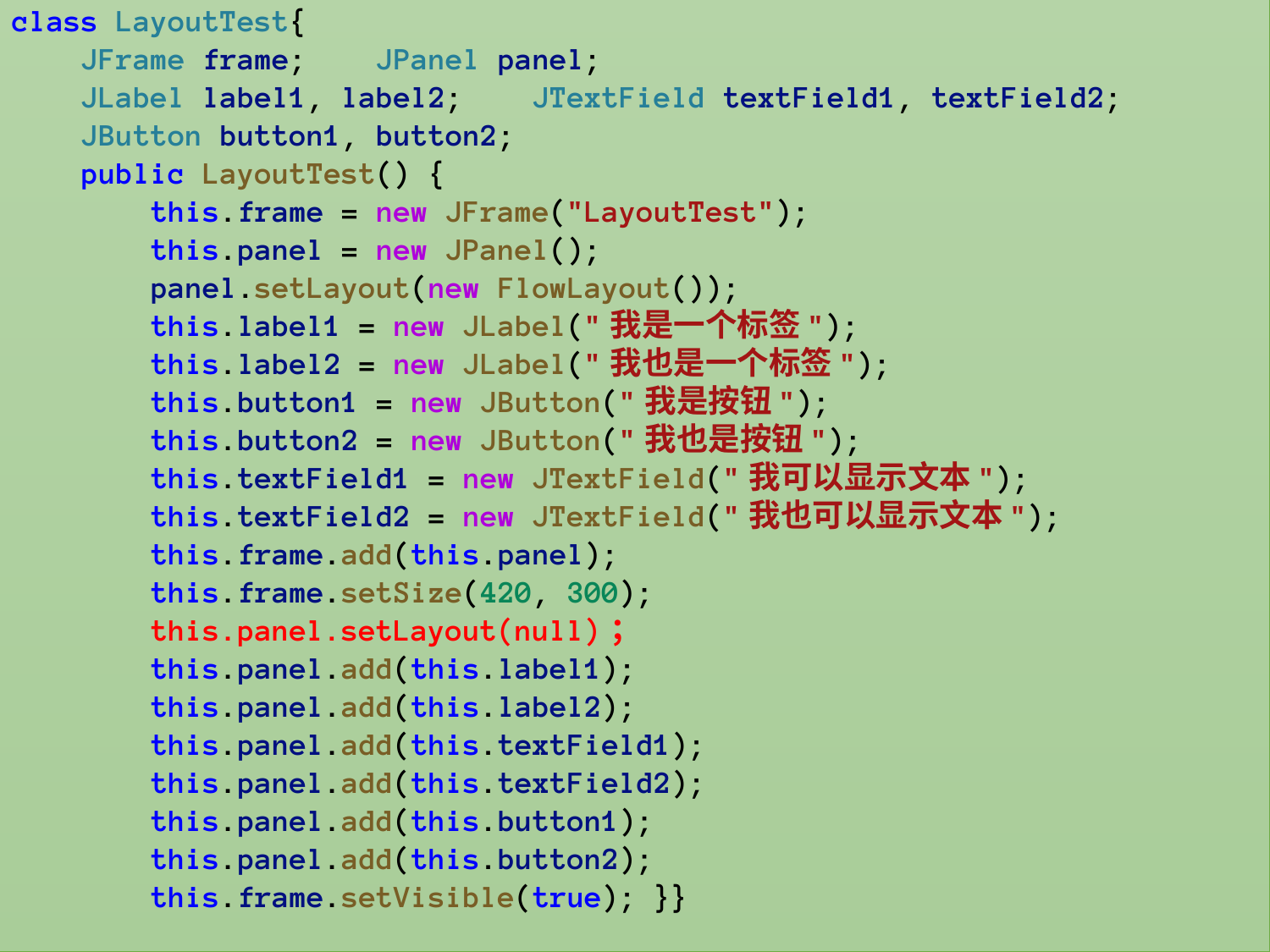

class LayoutTest{
    JFrame frame;    JPanel panel;
    JLabel label1, label2;    JTextField textField1, textField2;
    JButton button1, button2;
    public LayoutTest() {
        this.frame = new JFrame("LayoutTest");
        this.panel = new JPanel();
        panel.setLayout(new FlowLayout());
        this.label1 = new JLabel("我是一个标签");
        this.label2 = new JLabel("我也是一个标签");
        this.button1 = new JButton("我是按钮");
        this.button2 = new JButton("我也是按钮");
        this.textField1 = new JTextField("我可以显示文本");
        this.textField2 = new JTextField("我也可以显示文本");
        this.frame.add(this.panel);
        this.frame.setSize(420, 300);
        this.panel.setLayout(null)；
        this.panel.add(this.label1);
        this.panel.add(this.label2);
        this.panel.add(this.textField1);
        this.panel.add(this.textField2);
        this.panel.add(this.button1);
        this.panel.add(this.button2);
        this.frame.setVisible(true); }}

4
布局设计
PART